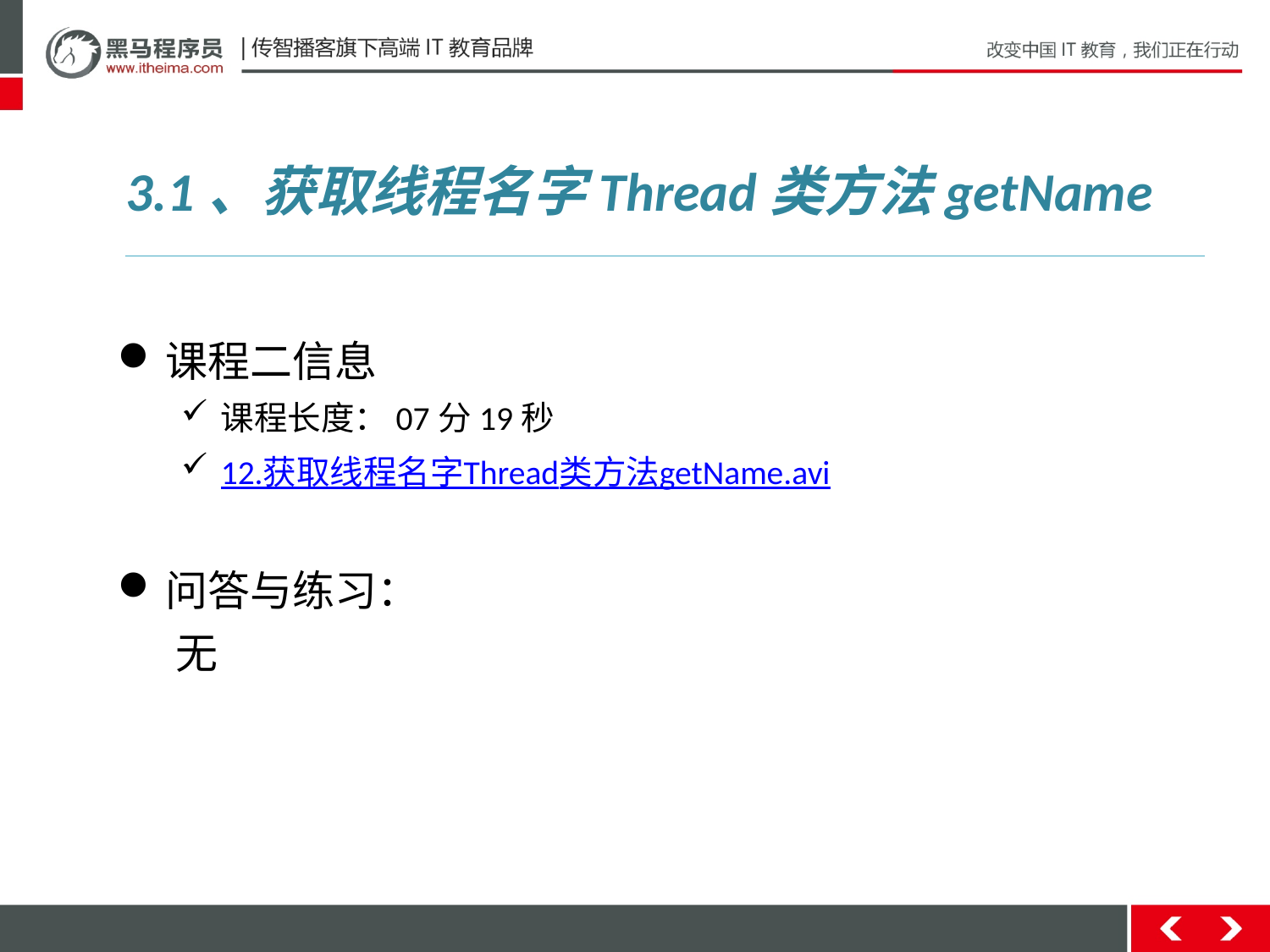

3.1、获取线程名字Thread类方法getName

课程二信息
课程长度：07分19秒
12.获取线程名字Thread类方法getName.avi

问答与练习：
     无